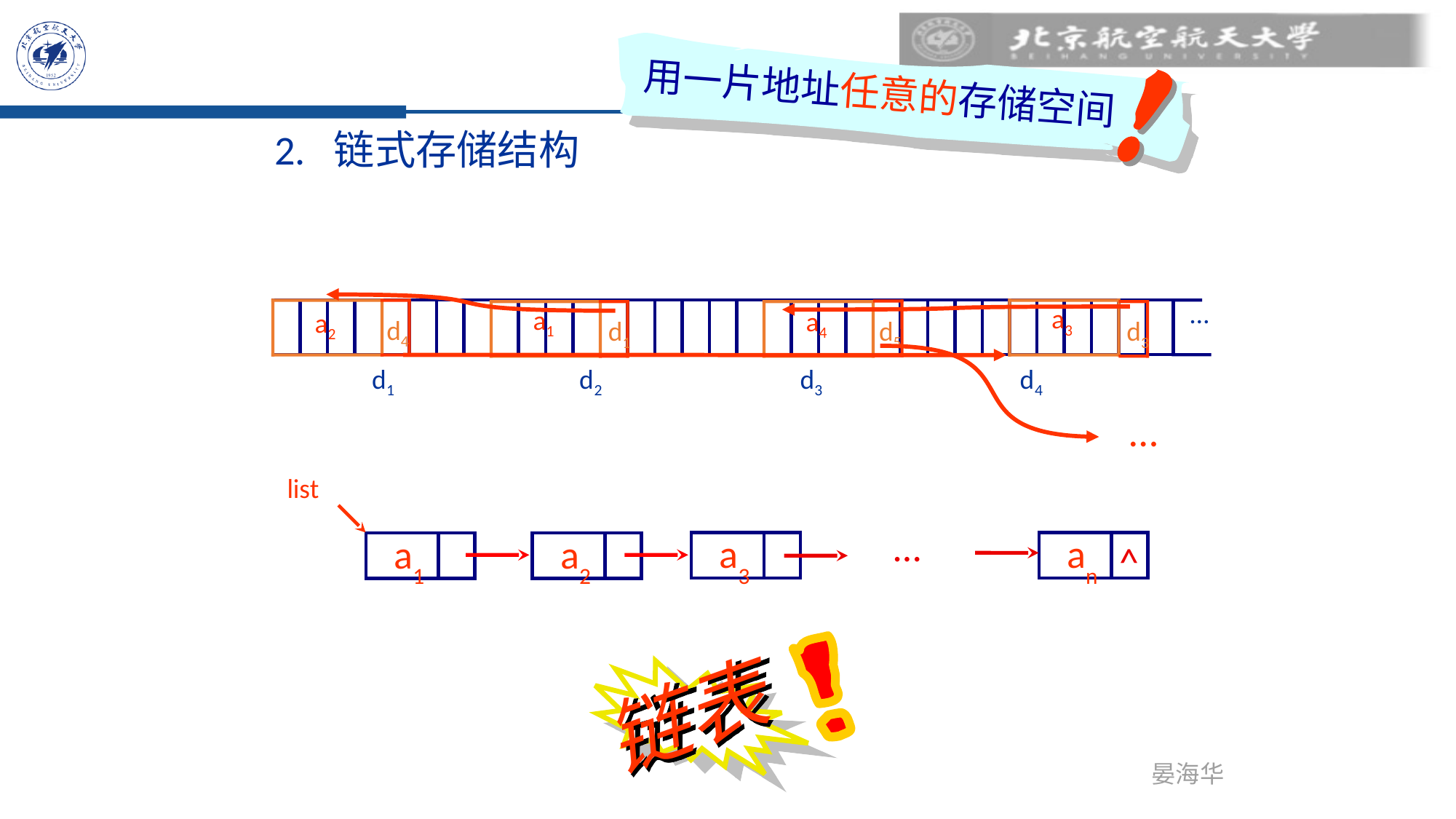

用一片地址任意的存储空间

2.  链式存储结构
…

d1                              d2                                                     d3                                d4
a3

a1

a4

a2

d4

d5

d1

d3

…
list

…
a3

an

a1

a2

^

链表